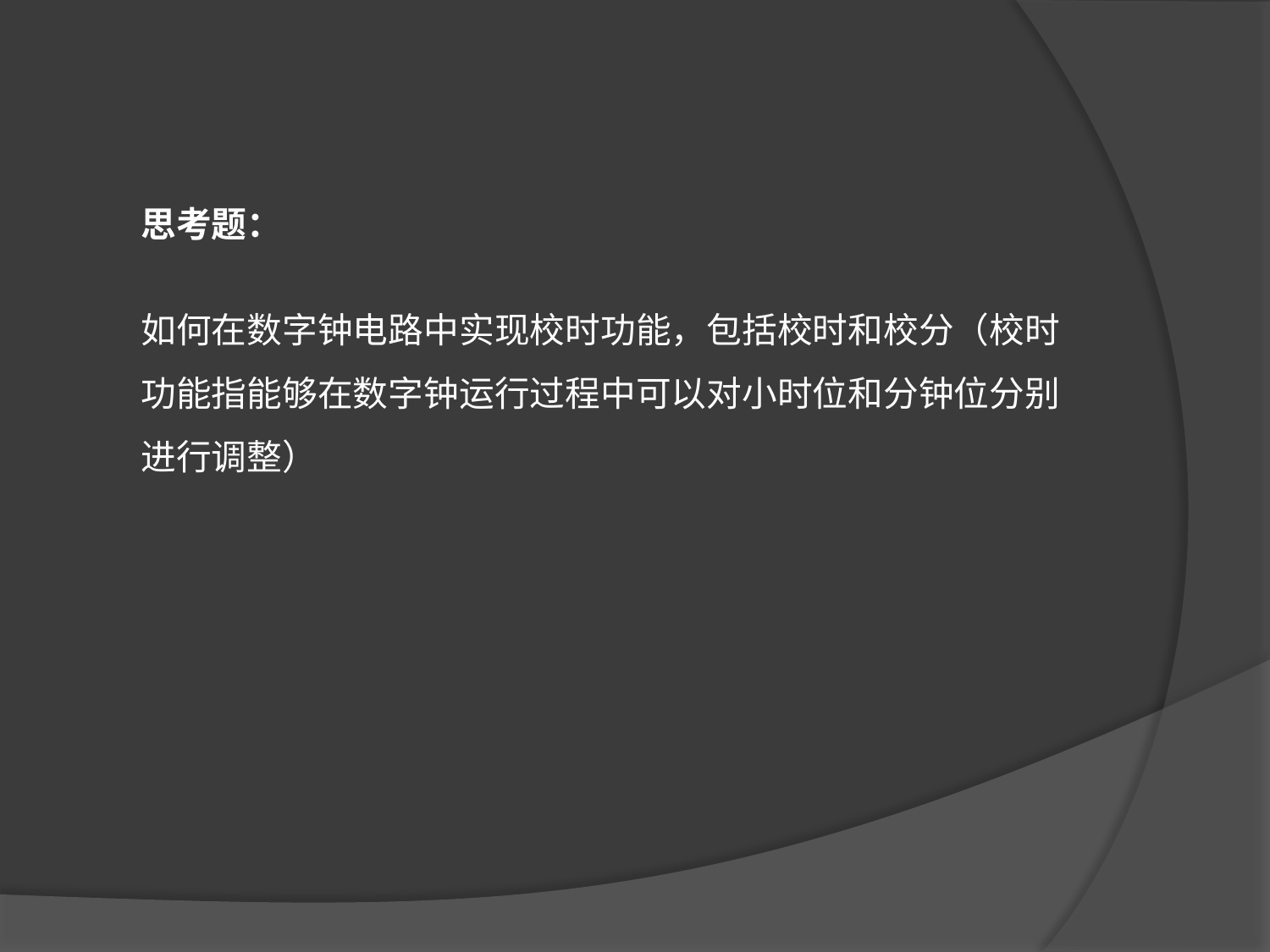

思考题：

如何在数字钟电路中实现校时功能，包括校时和校分（校时功能指能够在数字钟运行过程中可以对小时位和分钟位分别进行调整）